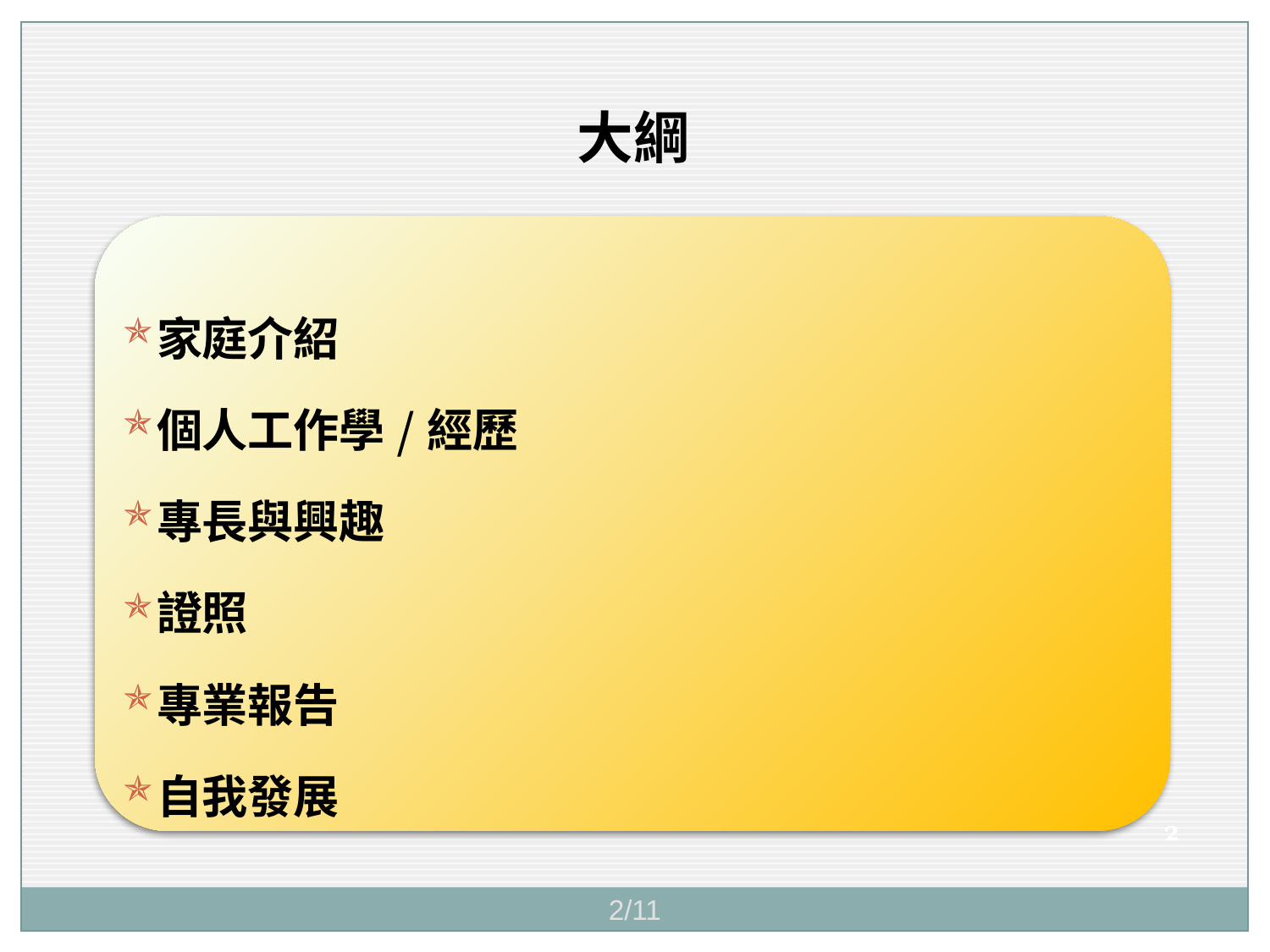

大綱

家庭介紹
個人工作學/經歷
專長與興趣
證照
專業報告
自我發展

2
2/11